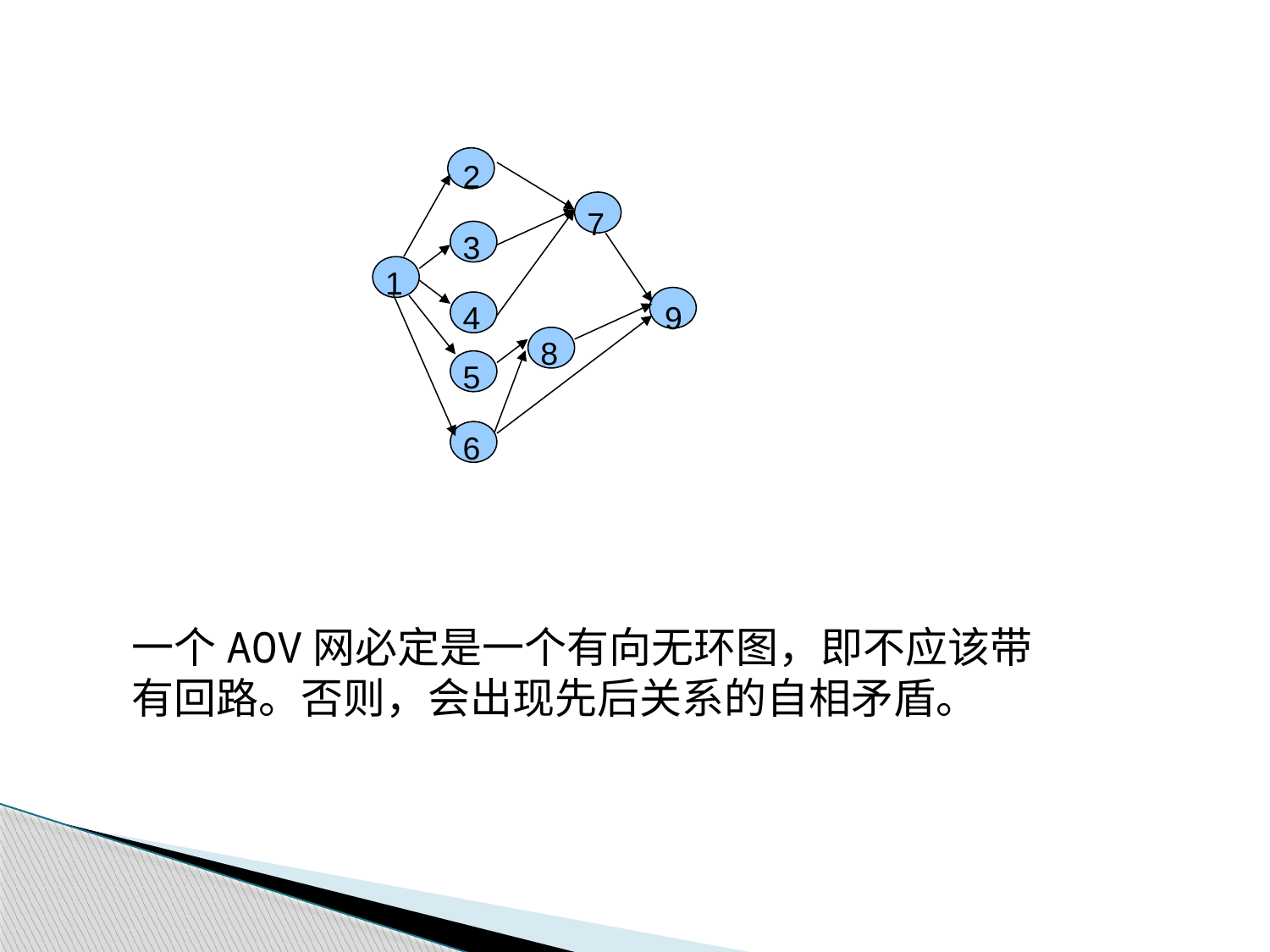

2

7

3

1

4

9

8

5

6

一个AOV网必定是一个有向无环图，即不应该带有回路。否则，会出现先后关系的自相矛盾。